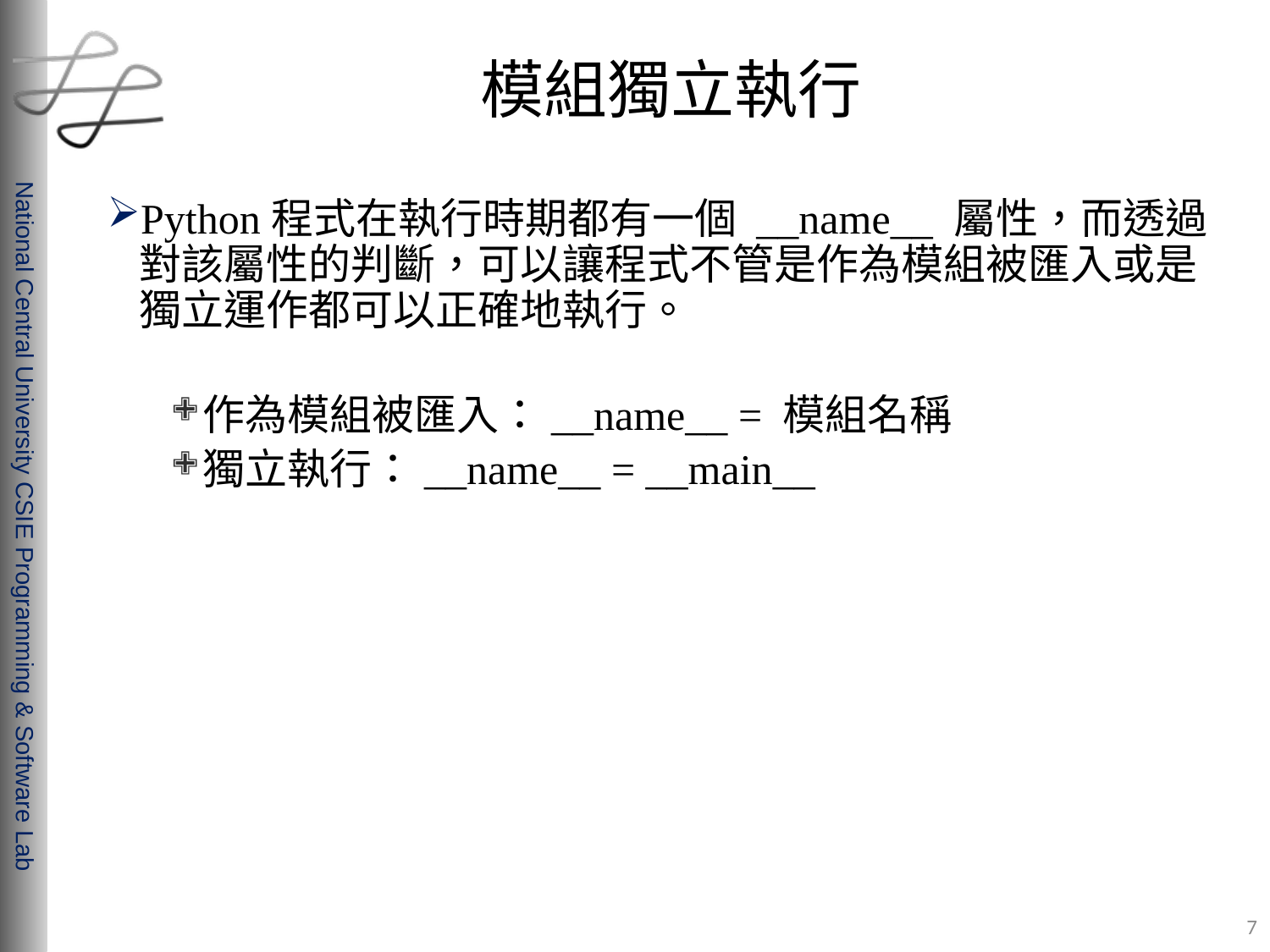

# 模組獨立執行
Python程式在執行時期都有一個 __name__ 屬性，而透過對該屬性的判斷，可以讓程式不管是作為模組被匯入或是獨立運作都可以正確地執行。
作為模組被匯入：__name__ = 模組名稱
獨立執行：__name__ = __main__

7